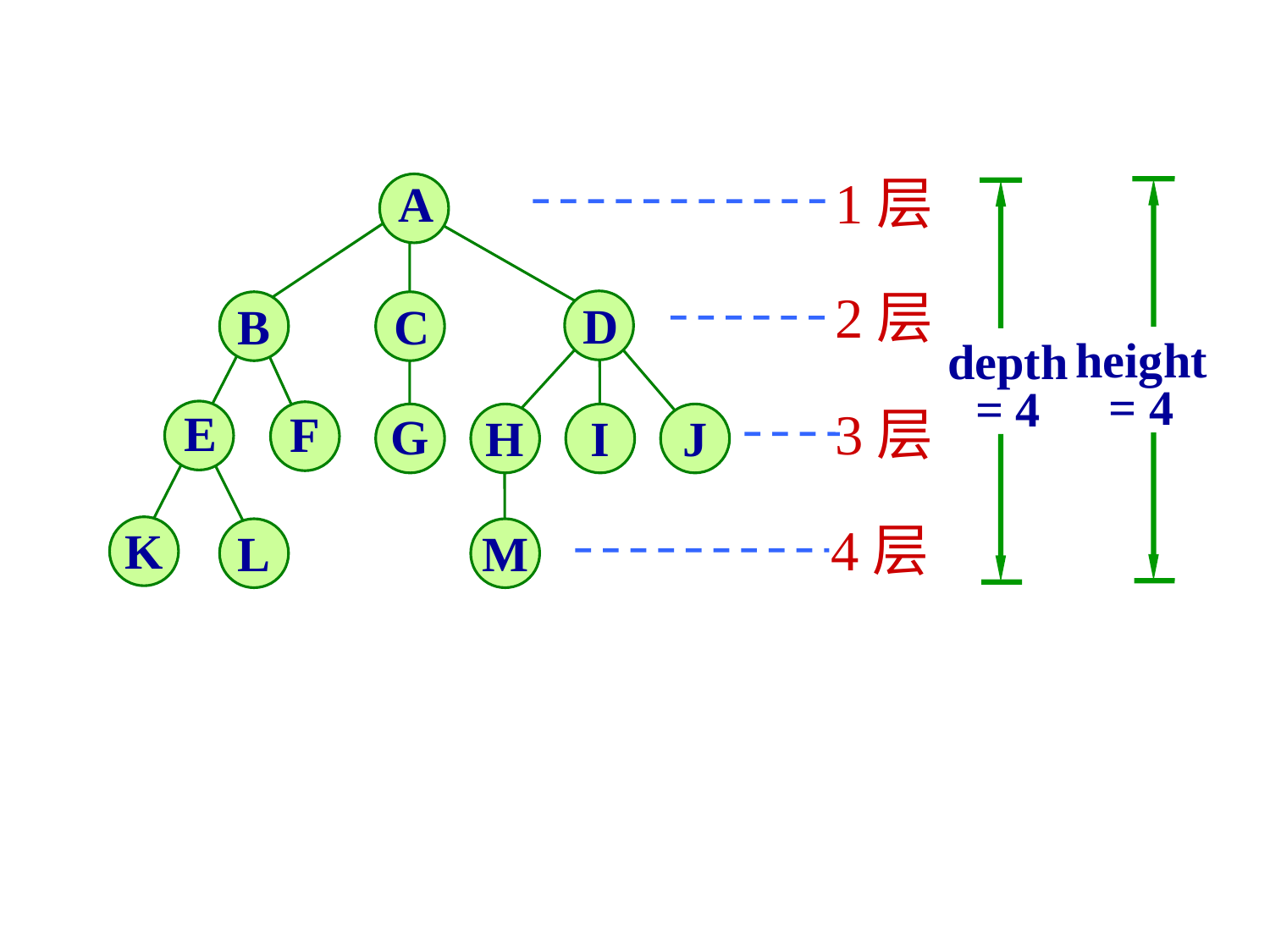

1层
A

2层
D

B

C

height
= 4
depth
= 4

3层
E

F

G

H

I

J

4层
K

L

M